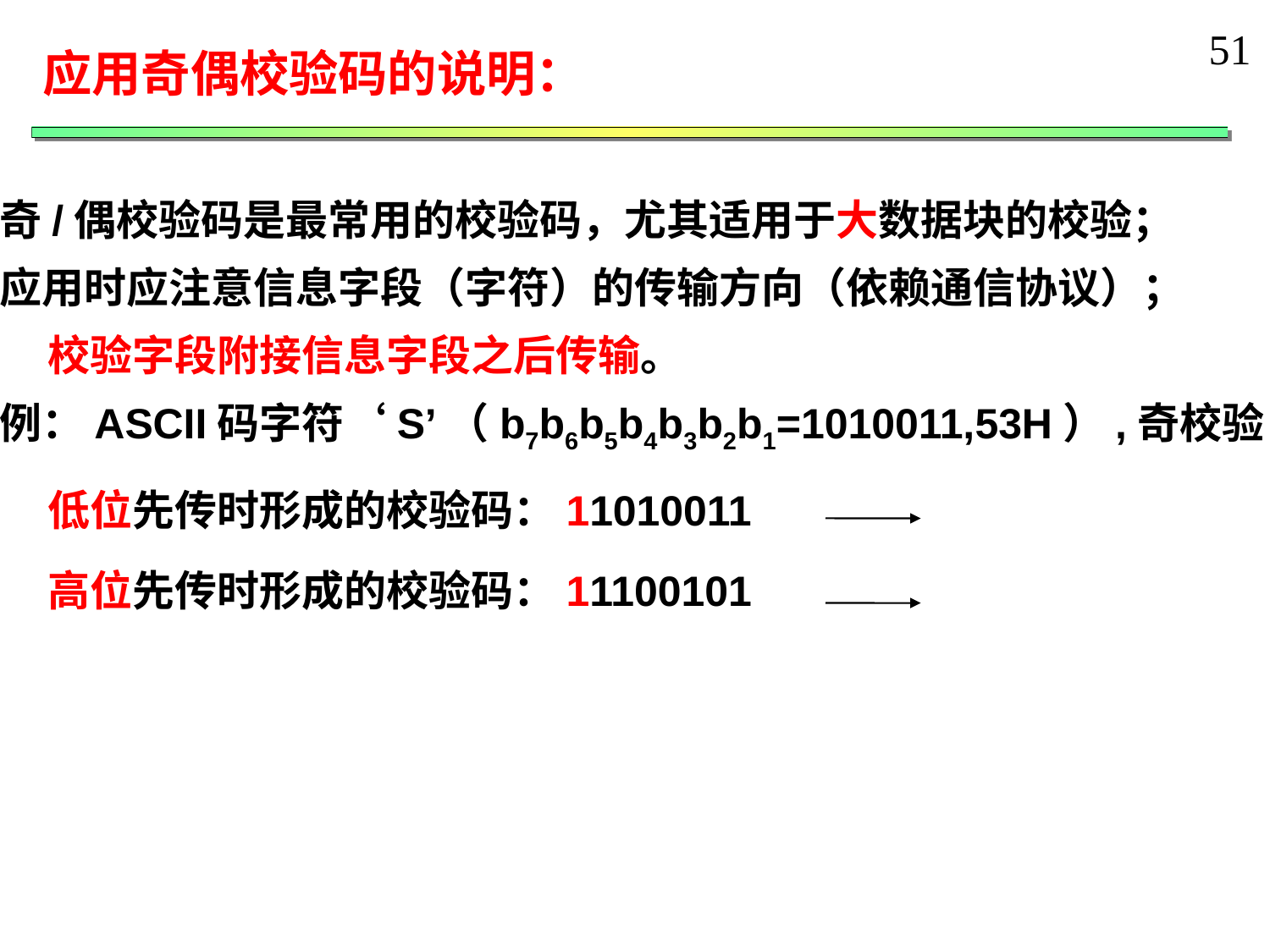

51
应用奇偶校验码的说明：

奇/偶校验码是最常用的校验码，尤其适用于大数据块的校验；
应用时应注意信息字段（字符）的传输方向（依赖通信协议）；
    校验字段附接信息字段之后传输。
例：ASCII码字符‘S’（b7b6b5b4b3b2b1=1010011,53H）,奇校验，
    低位先传时形成的校验码：11010011
    高位先传时形成的校验码：11100101